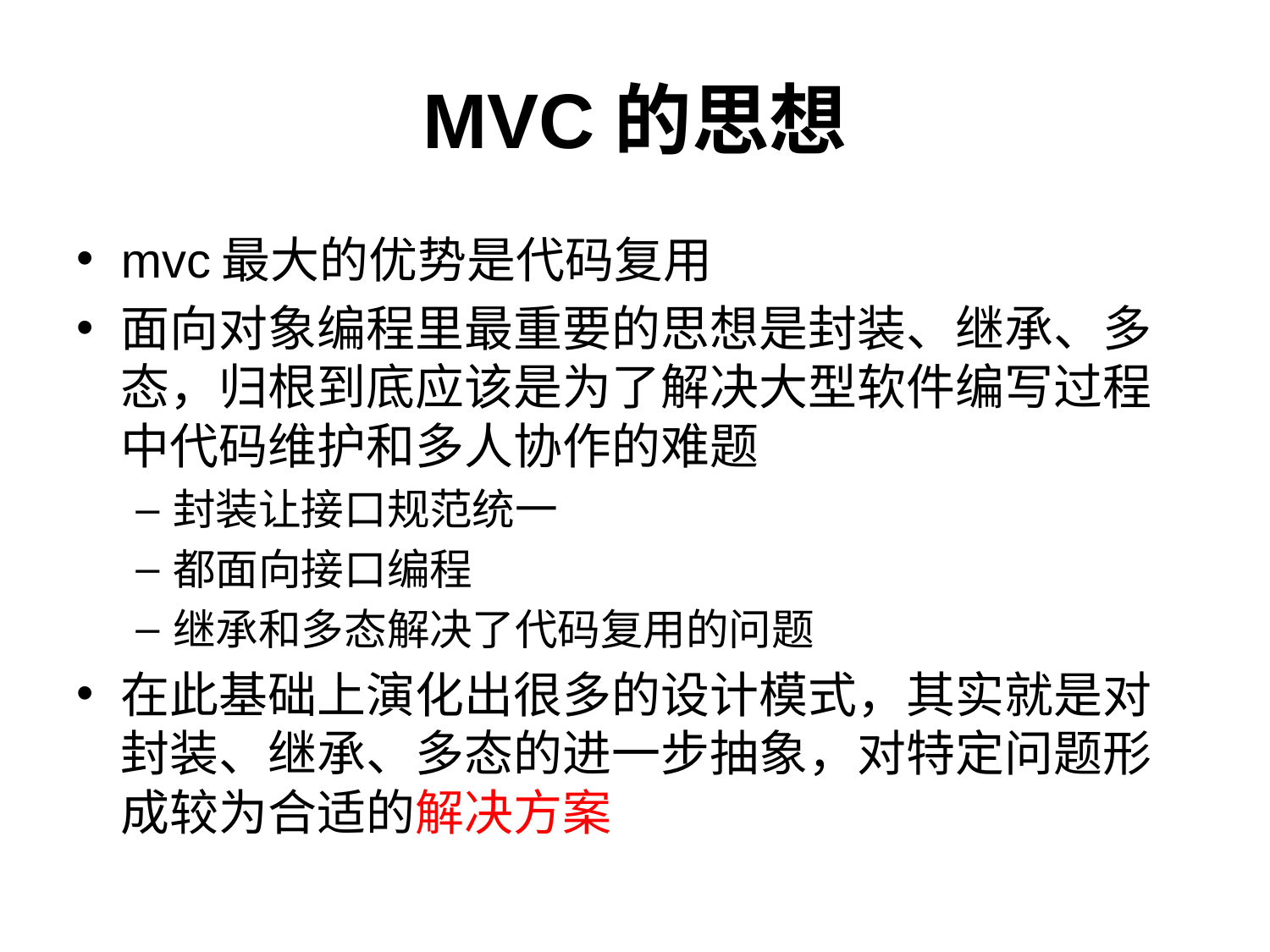

# MVC的思想
mvc最大的优势是代码复用
面向对象编程里最重要的思想是封装、继承、多态，归根到底应该是为了解决大型软件编写过程中代码维护和多人协作的难题
封装让接口规范统一
都面向接口编程
继承和多态解决了代码复用的问题
在此基础上演化出很多的设计模式，其实就是对封装、继承、多态的进一步抽象，对特定问题形成较为合适的解决方案